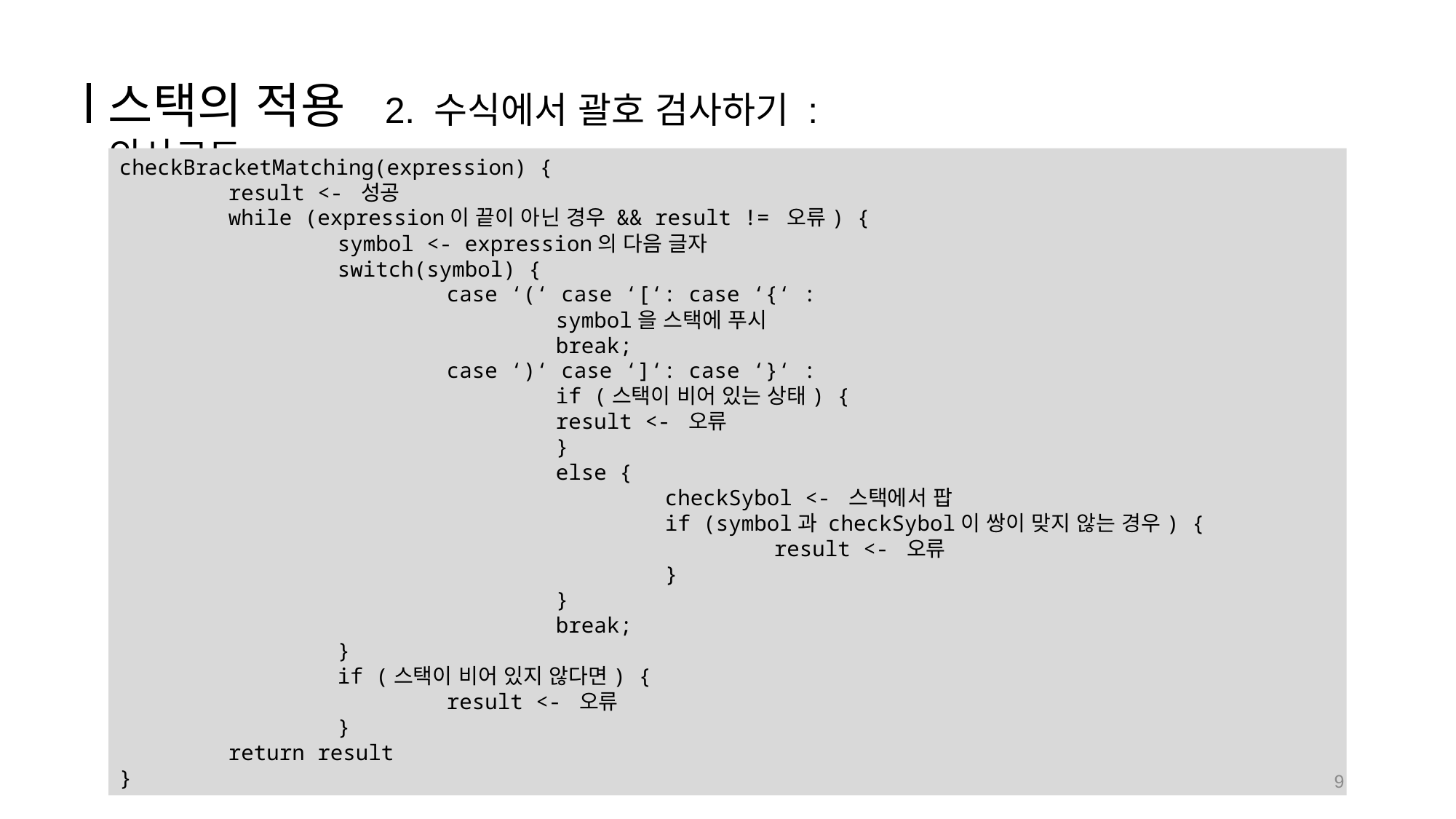

스택의 적용  2. 수식에서 괄호 검사하기 : 의사코드
checkBracketMatching(expression) {
	result <- 성공
	while (expression이 끝이 아닌 경우 && result != 오류) {
		symbol <- expression의 다음 글자
		switch(symbol) {
			case ‘(‘ case ‘[‘: case ‘{‘ :
				symbol을 스택에 푸시
				break;
			case ‘)‘ case ‘]‘: case ‘}‘ :
				if (스택이 비어 있는 상태) {
				result <- 오류
				}
				else {
					checkSybol <- 스택에서 팝
					if (symbol과 checkSybol이 쌍이 맞지 않는 경우) {
						result <- 오류
					}
				}
				break;
		}
		if (스택이 비어 있지 않다면) {
			result <- 오류
		}
	return result
}
9